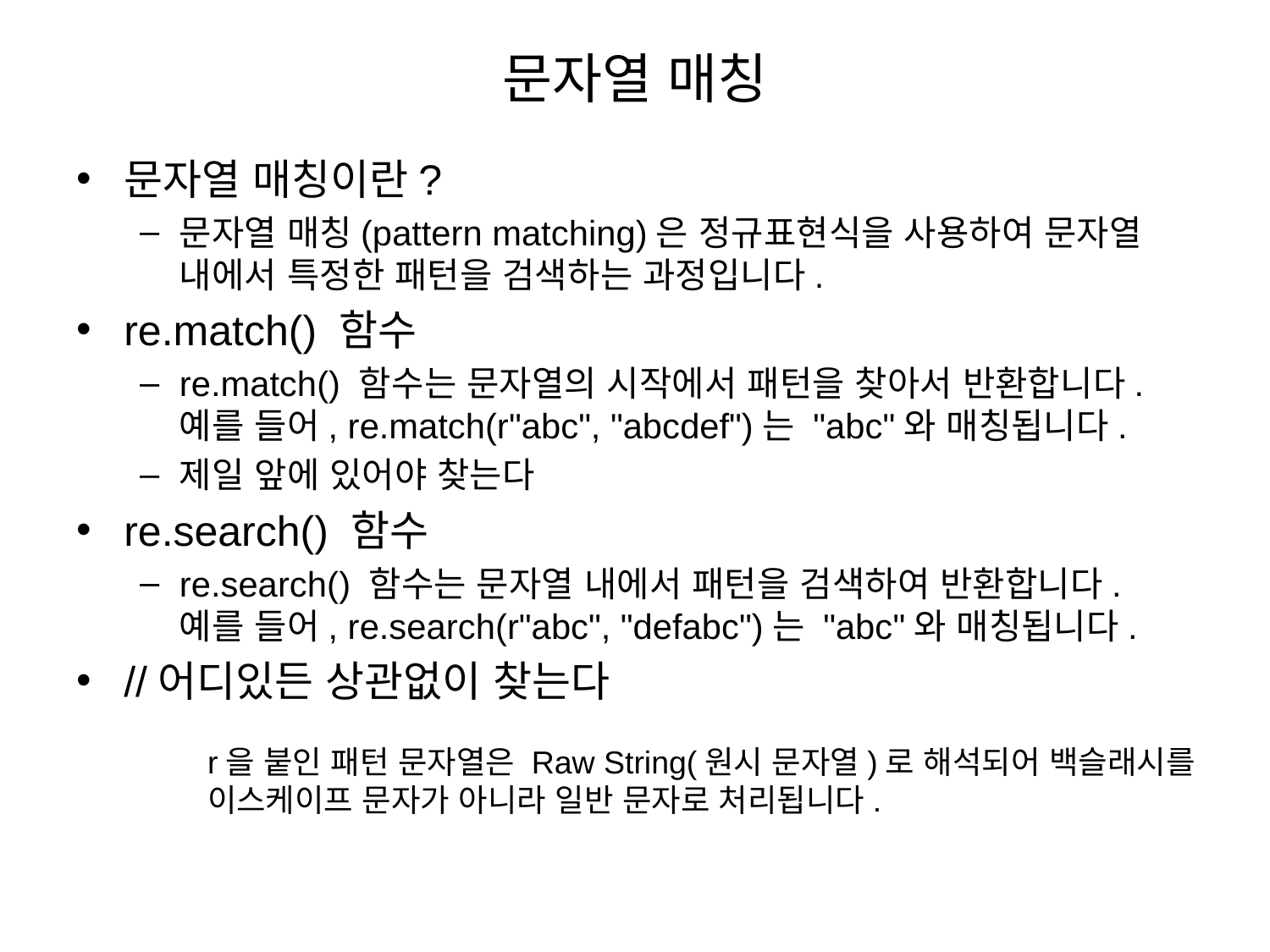

# 문자열 매칭
문자열 매칭이란?
문자열 매칭(pattern matching)은 정규표현식을 사용하여 문자열 내에서 특정한 패턴을 검색하는 과정입니다.
re.match() 함수
re.match() 함수는 문자열의 시작에서 패턴을 찾아서 반환합니다. 예를 들어, re.match(r"abc", "abcdef")는 "abc"와 매칭됩니다.
제일 앞에 있어야 찾는다
re.search() 함수
re.search() 함수는 문자열 내에서 패턴을 검색하여 반환합니다. 예를 들어, re.search(r"abc", "defabc")는 "abc"와 매칭됩니다.
//어디있든 상관없이 찾는다
r을 붙인 패턴 문자열은 Raw String(원시 문자열)로 해석되어 백슬래시를 이스케이프 문자가 아니라 일반 문자로 처리됩니다.